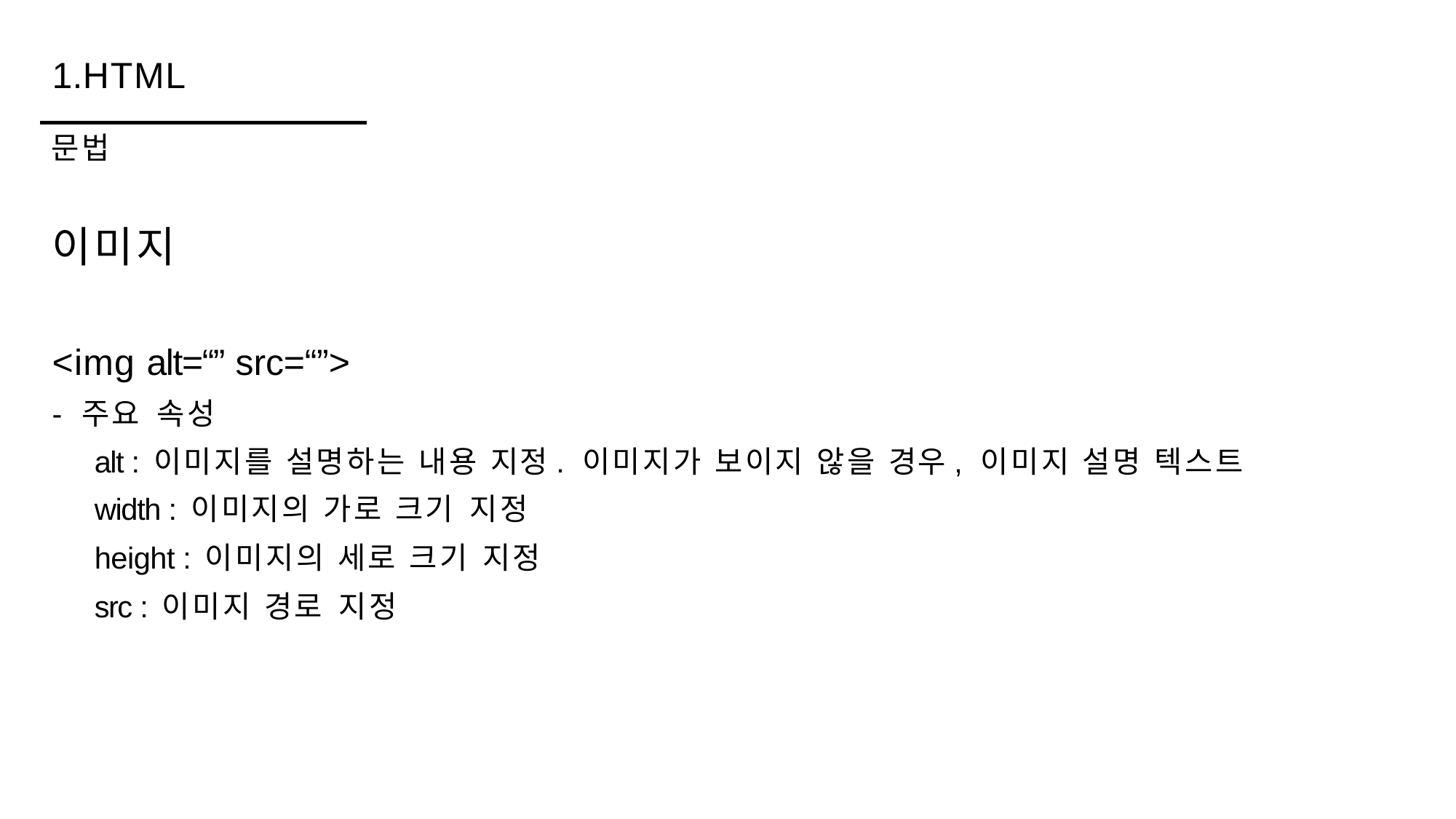

# 1.HTML

문법

이미지

<img alt=“” src=“”>
- 주요 속성
alt : 이미지를 설명하는 내용 지정. 이미지가 보이지 않을 경우, 이미지 설명 텍스트  width : 이미지의 가로 크기 지정
height : 이미지의 세로 크기 지정
src : 이미지 경로 지정